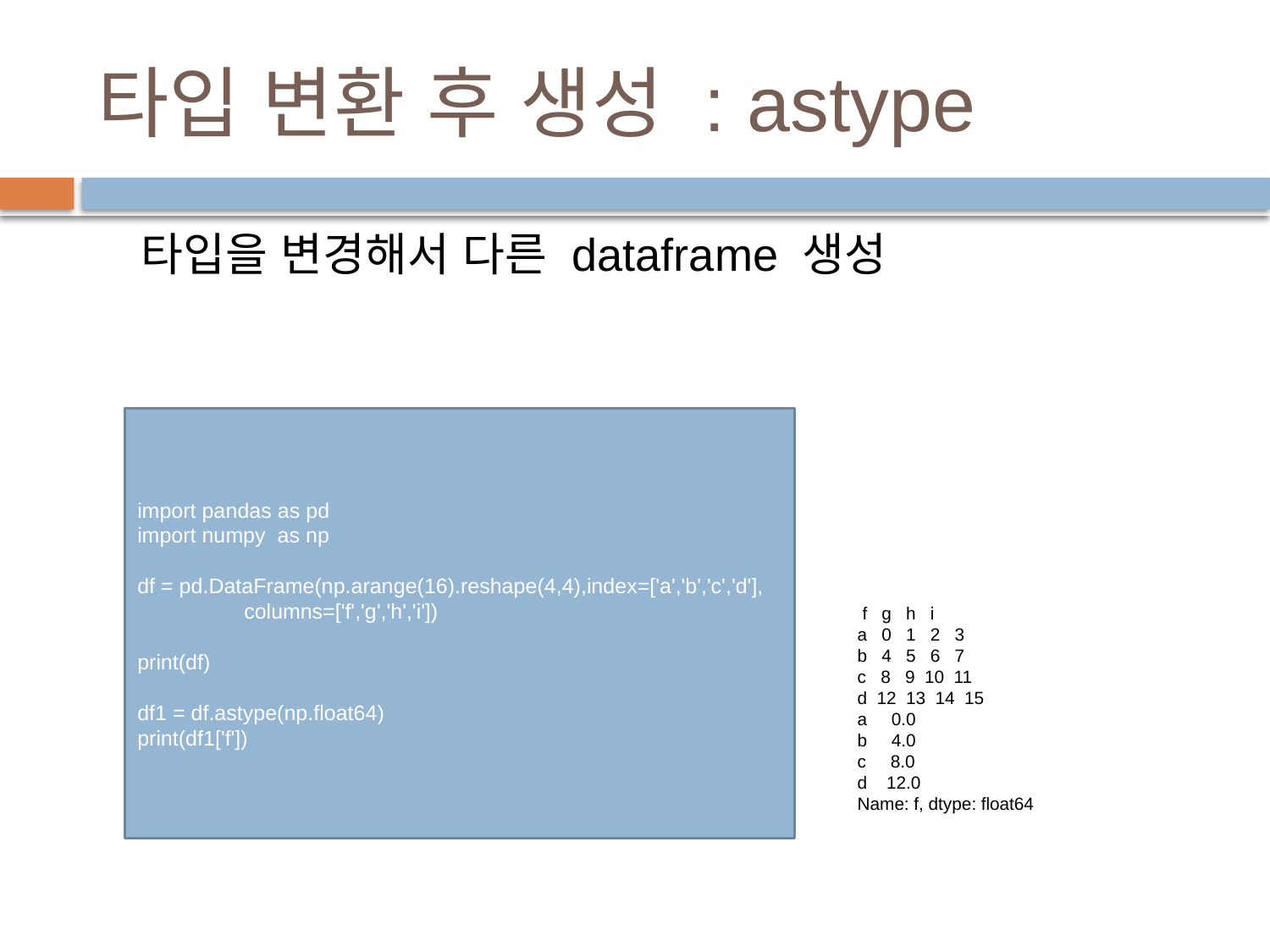

# 타입 변환 후 생성 : astype
타입을 변경해서 다른 dataframe 생성
import pandas as pd
import numpy  as np

df = pd.DataFrame(np.arange(16).reshape(4,4),index=['a','b','c','d'],
                  columns=['f','g','h','i'])

print(df)

df1 = df.astype(np.float64)
print(df1['f'])
 f   g   h   i
a   0   1   2   3
b   4   5   6   7
c   8   9  10  11
d  12  13  14  15
a     0.0
b     4.0
c     8.0
d    12.0
Name: f, dtype: float64